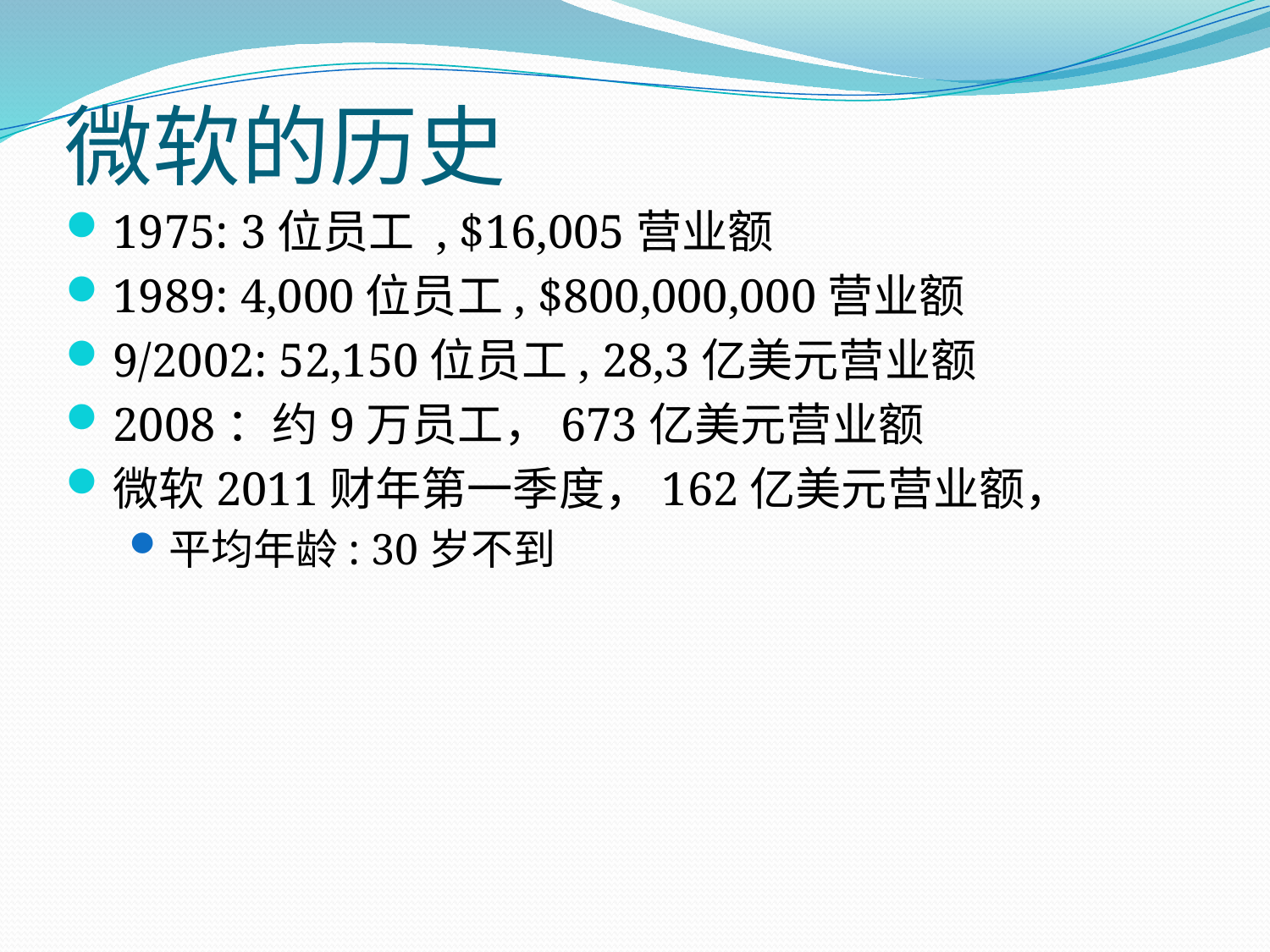

# 微软的历史
1975: 3位员工 , $16,005营业额
1989: 4,000位员工, $800,000,000营业额
9/2002: 52,150位员工, 28,3亿美元营业额
2008：约9万员工，673亿美元营业额
微软2011财年第一季度，162亿美元营业额，
平均年龄: 30岁不到